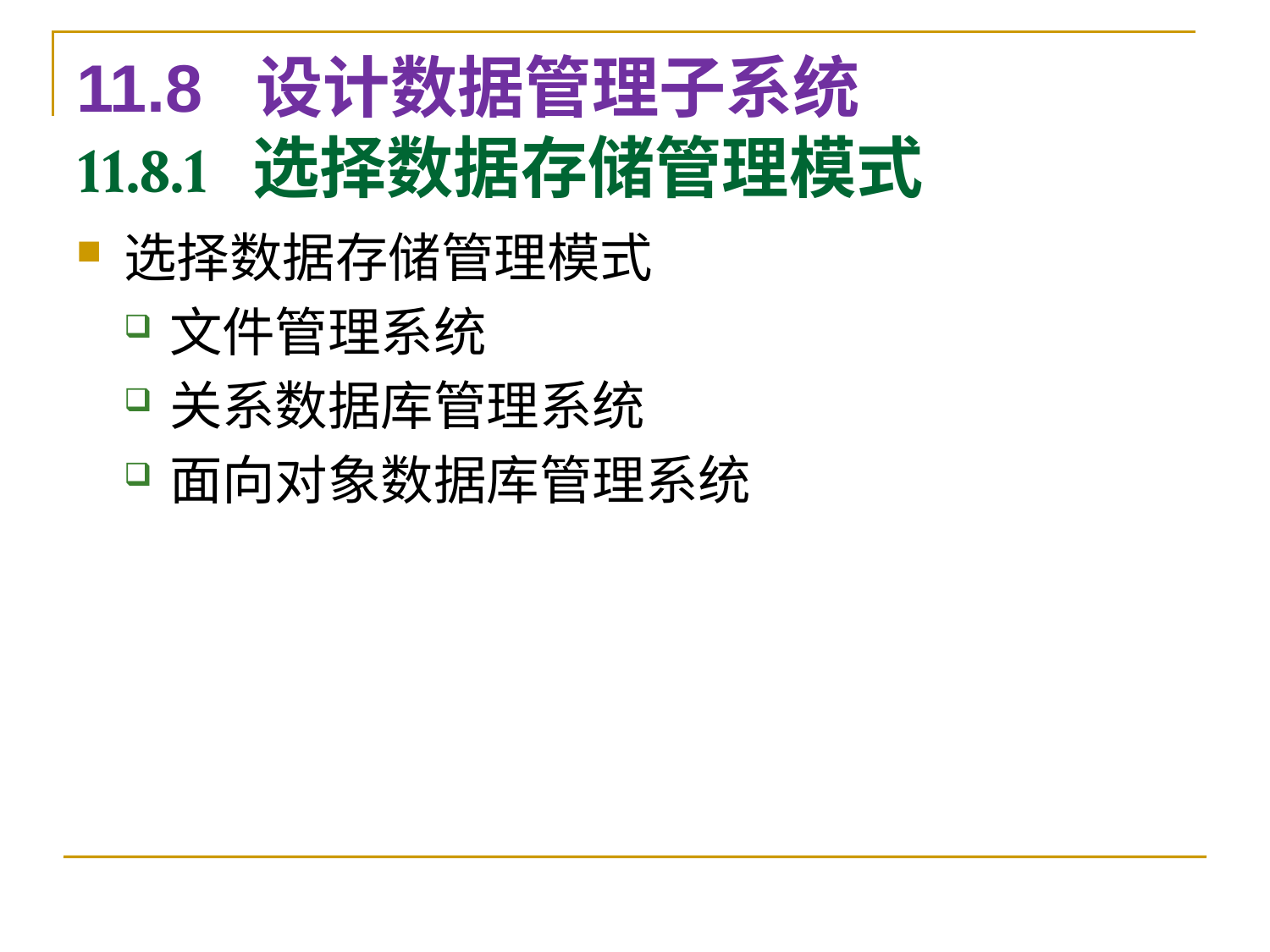

# 11.8  设计数据管理子系统 11.8.1  选择数据存储管理模式
选择数据存储管理模式
文件管理系统
关系数据库管理系统
面向对象数据库管理系统